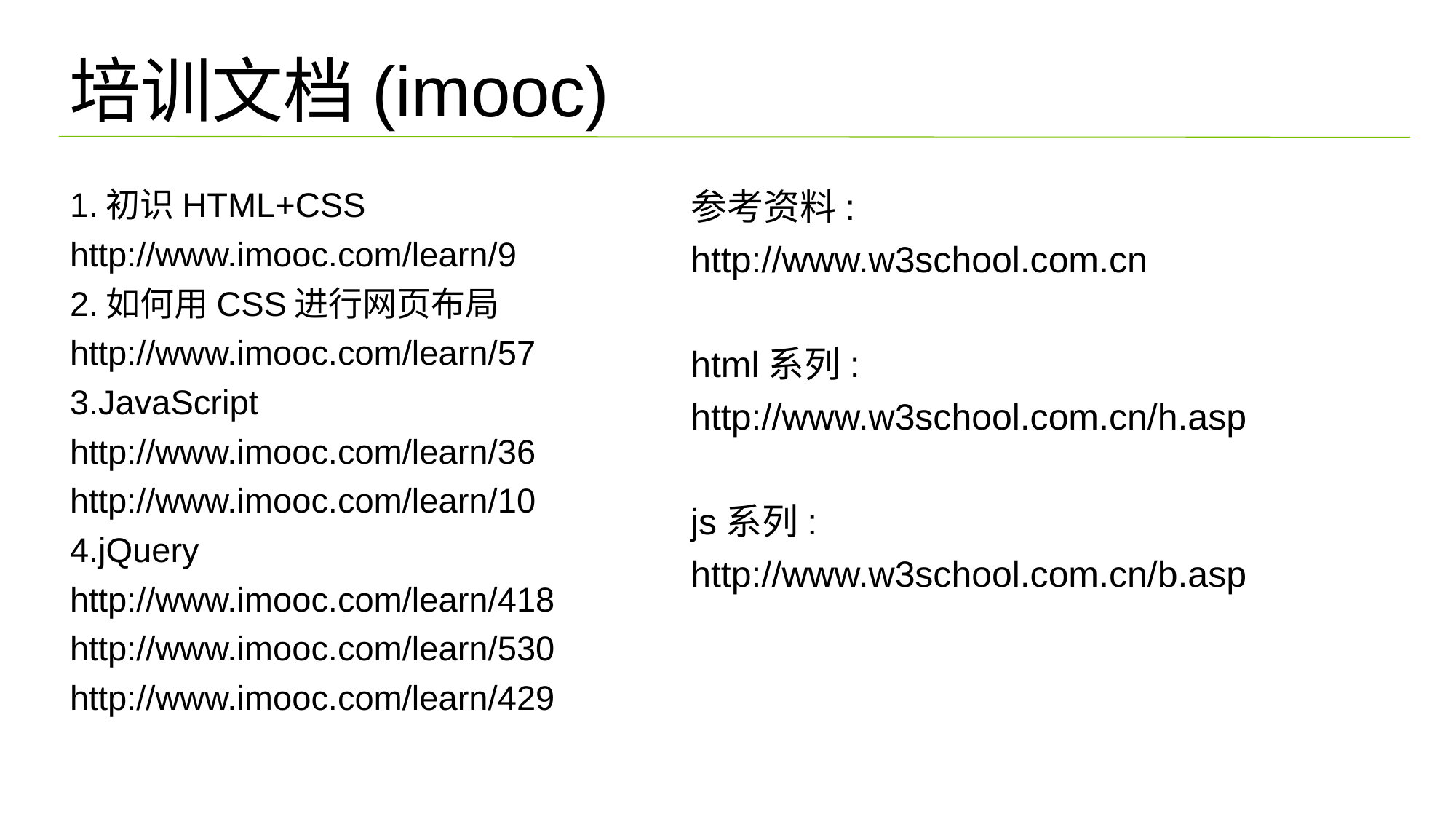

培训文档(imooc)
1.初识HTML+CSS
http://www.imooc.com/learn/9
2.如何用CSS进行网页布局
http://www.imooc.com/learn/57
3.JavaScript
http://www.imooc.com/learn/36
http://www.imooc.com/learn/10
4.jQuery
http://www.imooc.com/learn/418
http://www.imooc.com/learn/530
http://www.imooc.com/learn/429

参考资料:
http://www.w3school.com.cn

html系列:
http://www.w3school.com.cn/h.asp

js系列:
http://www.w3school.com.cn/b.asp